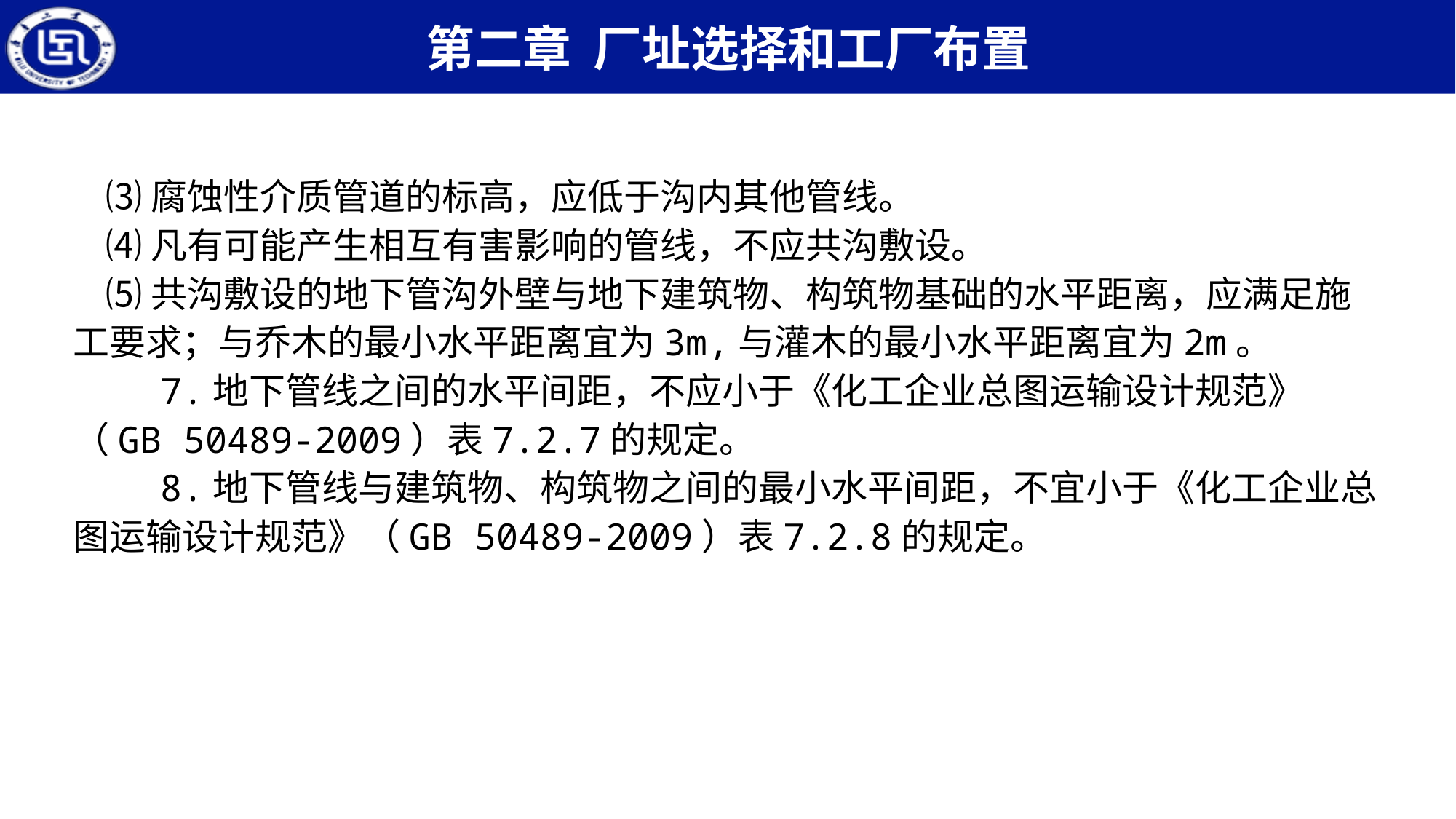

⑶腐蚀性介质管道的标高，应低于沟内其他管线。
    ⑷凡有可能产生相互有害影响的管线，不应共沟敷设。
    ⑸共沟敷设的地下管沟外壁与地下建筑物、构筑物基础的水平距离，应满足施工要求；与乔木的最小水平距离宜为3m,与灌木的最小水平距离宜为2m。
    7.地下管线之间的水平间距，不应小于《化工企业总图运输设计规范》（GB 50489-2009）表7.2.7的规定。
    8.地下管线与建筑物、构筑物之间的最小水平间距，不宜小于《化工企业总图运输设计规范》（GB 50489-2009）表7.2.8的规定。